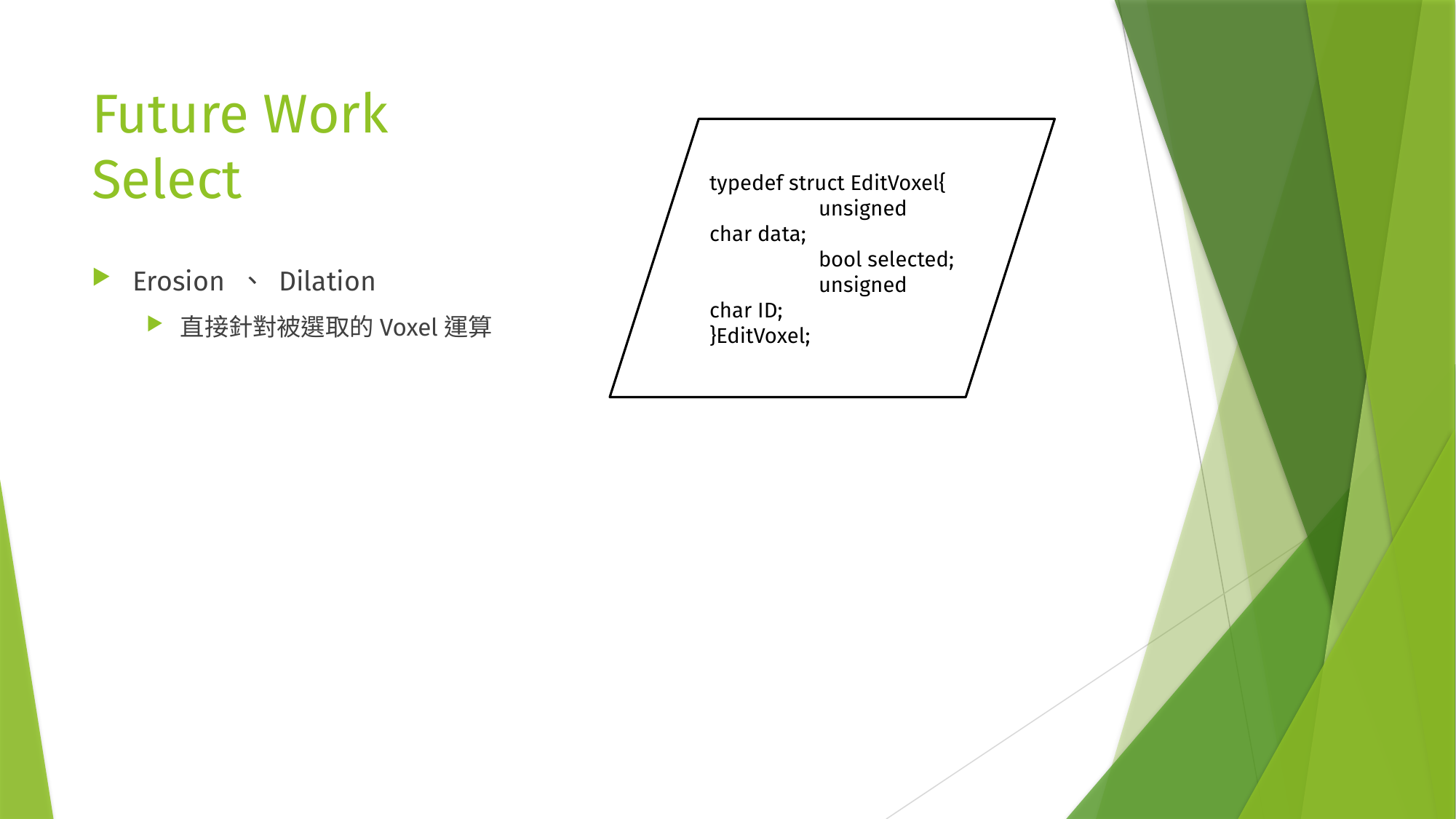

# Future Work Select
typedef struct EditVoxel{
	unsigned char data;
	bool selected;
	unsigned char ID;
}EditVoxel;
Erosion 、 Dilation
直接針對被選取的Voxel運算